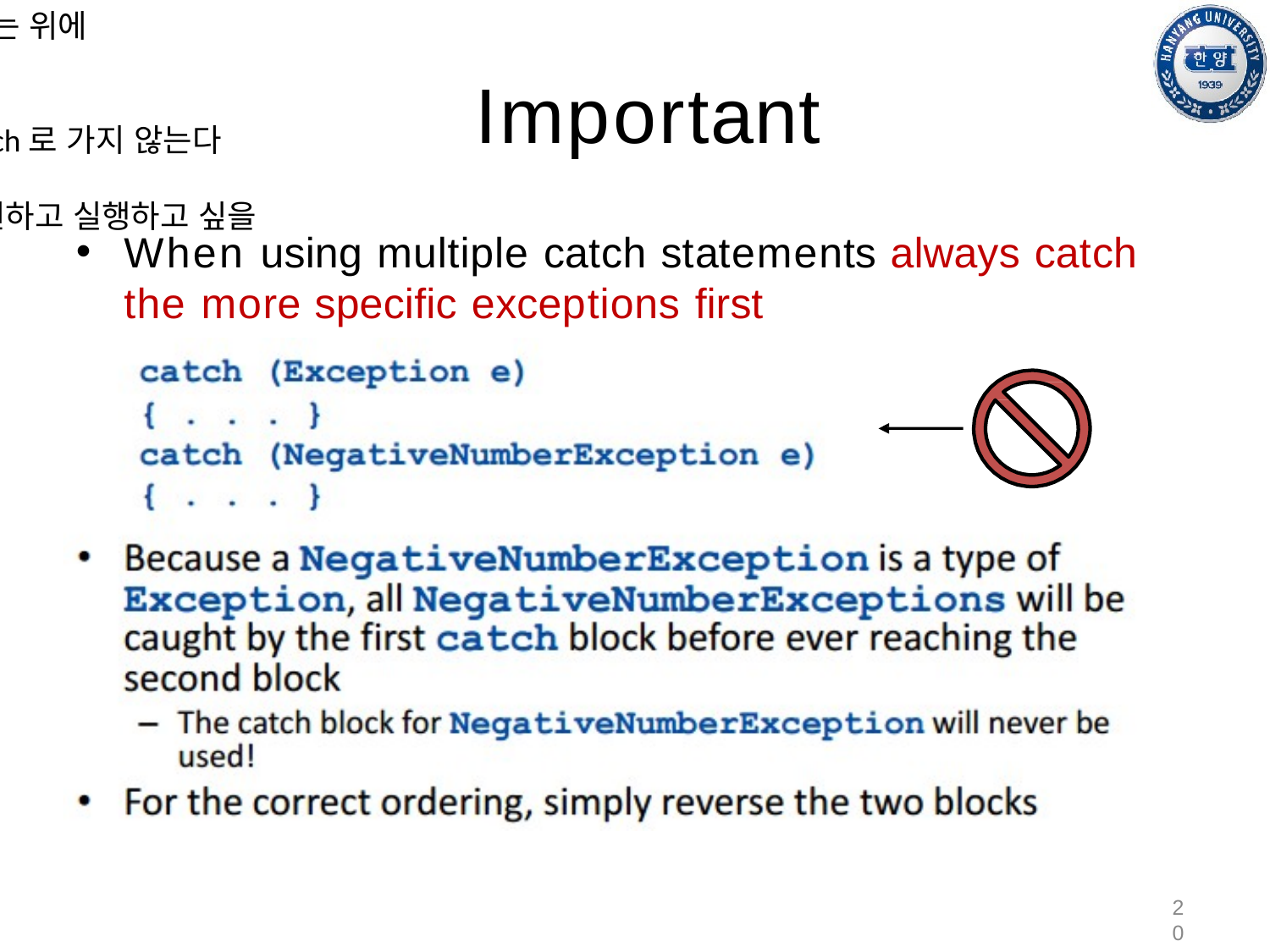

부모클래스는 아래/ 자식클래스는 위에

부모클래스를 위에 두면 아래catch로 가지 않는다
부모가 모두 처리하면 안되나??
-> 자식예외처리에서 코드를 구현하고 실행하고 싶을 때 할 수 없음
Important
When using multiple catch statements always catch the more specific exceptions first

20